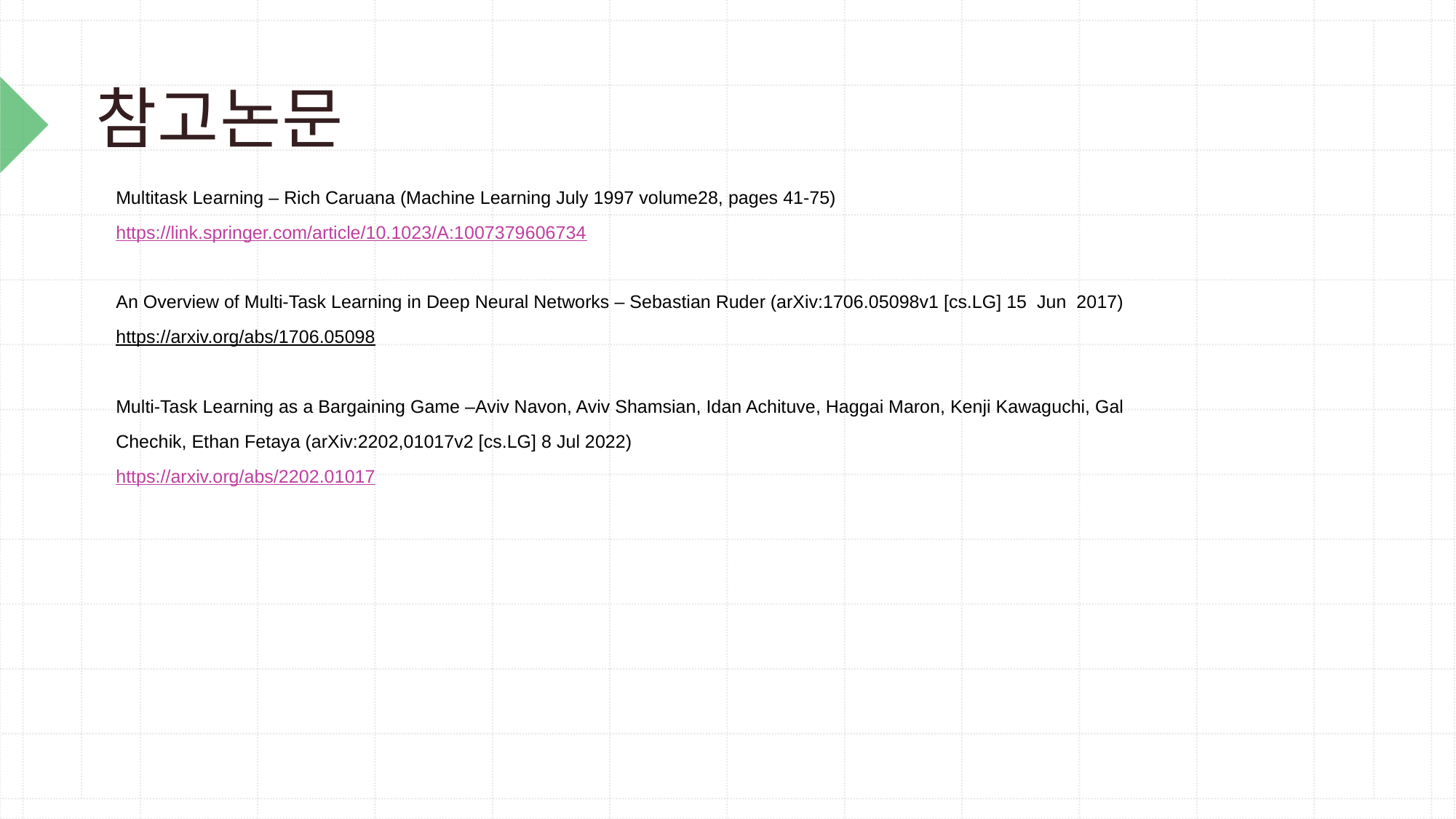

# 참고논문
Multitask Learning – Rich Caruana (Machine Learning July 1997 volume28, pages 41-75)
https://link.springer.com/article/10.1023/A:1007379606734

An Overview of Multi-Task Learning in Deep Neural Networks – Sebastian Ruder (arXiv:1706.05098v1 [cs.LG] 15  Jun  2017)
https://arxiv.org/abs/1706.05098
Multi-Task Learning as a Bargaining Game –Aviv Navon, Aviv Shamsian, Idan Achituve, Haggai Maron, Kenji Kawaguchi, Gal Chechik, Ethan Fetaya (arXiv:2202,01017v2 [cs.LG] 8 Jul 2022)
https://arxiv.org/abs/2202.01017